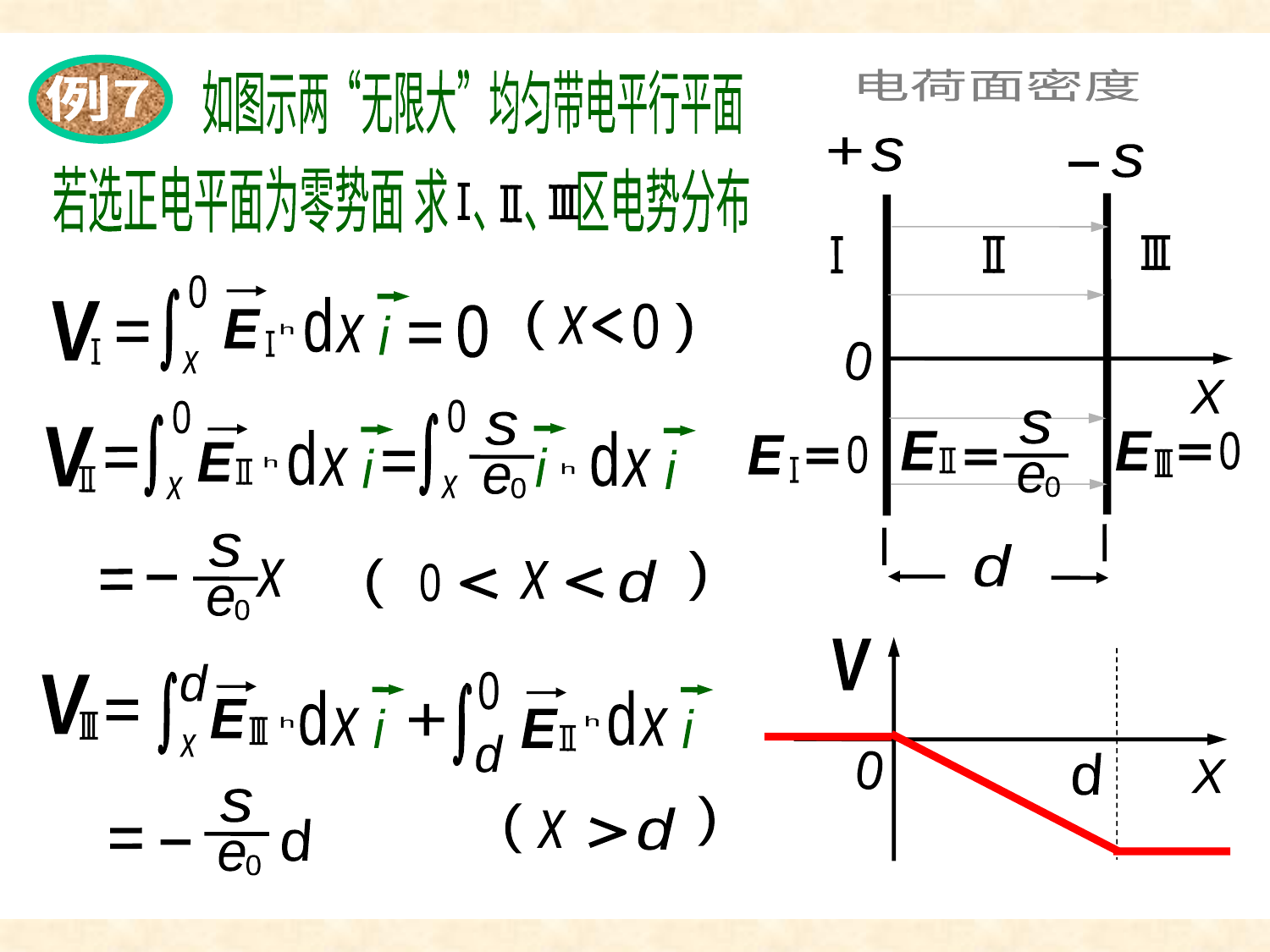

带电平行板

例7
如图示两“无限大”均匀带电平行平面
若选正电平面为零势面
求   、  、  区电势分布

电荷面密度
+
σ
σ
-

0

X
σ

ε
0

E

E

0
E

0

d

0

i
d
E

x
h
x
(
V
)
0
0
x

0

x
σ

ε
0

i

i
d
x
h
0

x
V

i
d
x

E

h

σ

ε
0
)
(
x
d
x

0

V

0
d
X

d
0

V

i
d
x

i
d
x

E

+
E

h
h
x
d
σ

ε
0
)
(
d
x
d